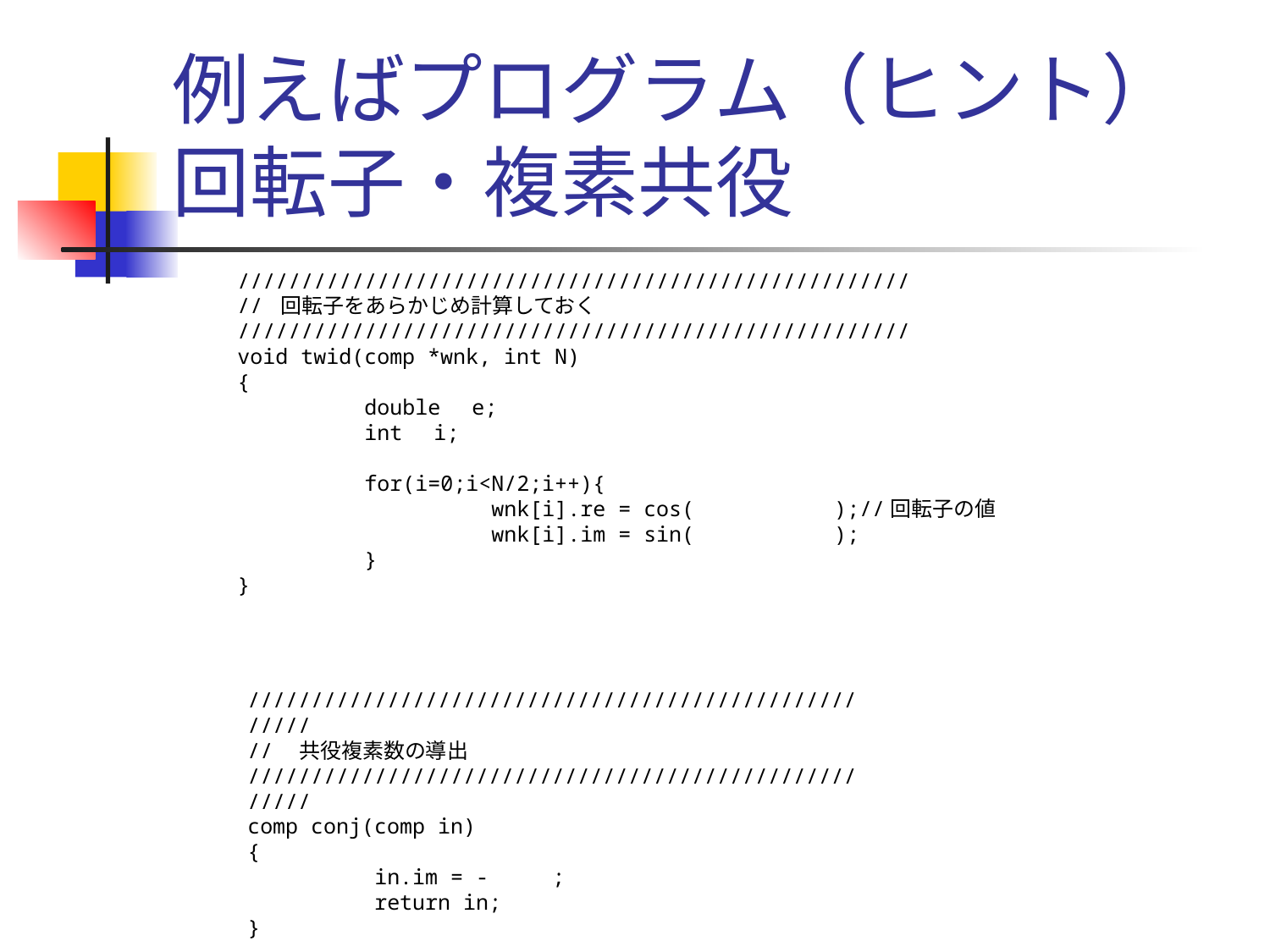

# 例えばプログラム（ヒント） 回転子・複素共役
/////////////////////////////////////////////////////
// 回転子をあらかじめ計算しておく
/////////////////////////////////////////////////////
void twid(comp *wnk, int N)
{
　	double　e;
	int　i;

　	for(i=0;i<N/2;i++){
		wnk[i].re = cos(           );//回転子の値
		wnk[i].im = sin(           );
　	}
}
/////////////////////////////////////////////////////
//　共役複素数の導出
/////////////////////////////////////////////////////
comp conj(comp in)
{
	in.im = -     ;
	return in;
}